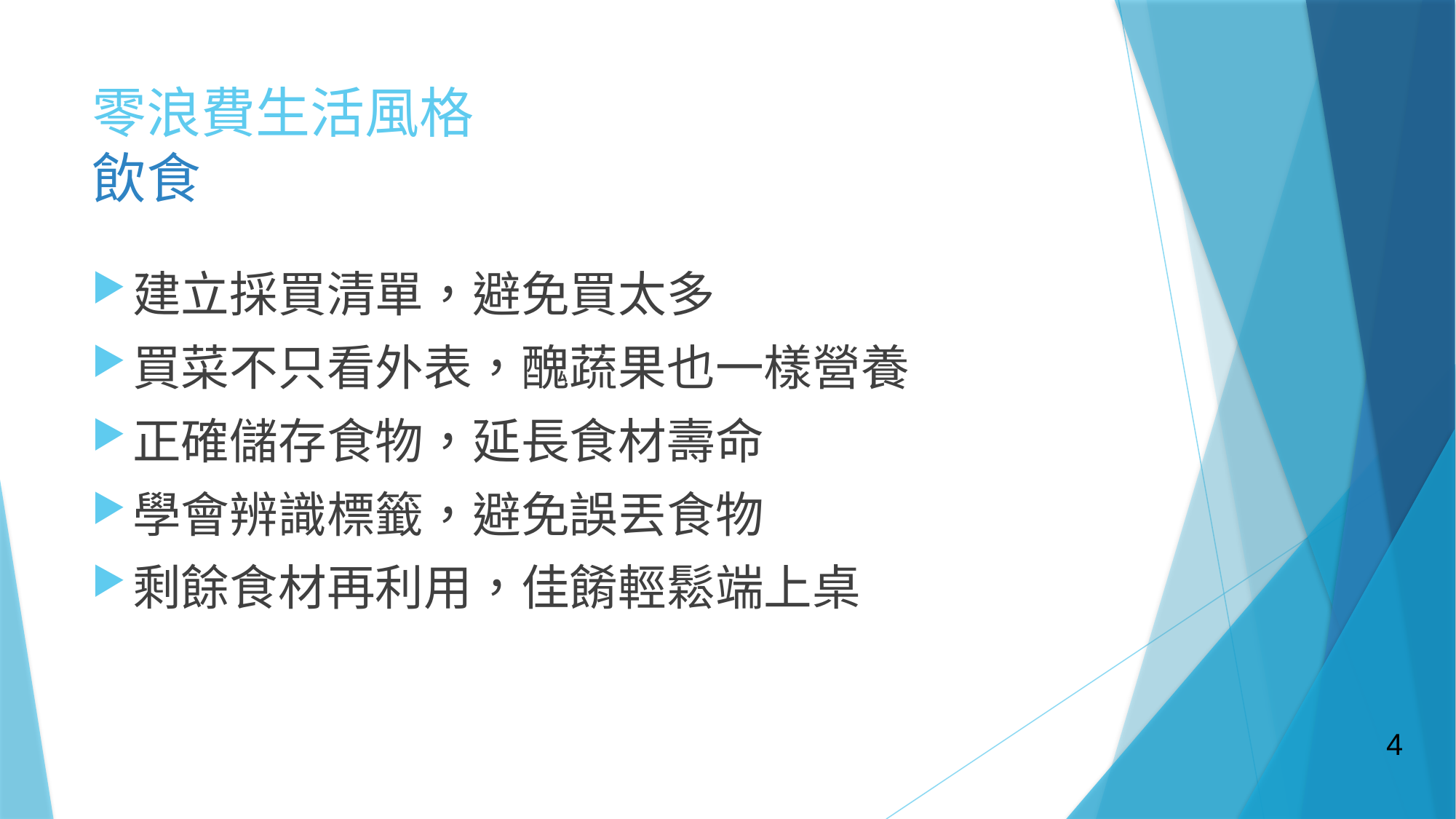

# 零浪費生活風格 飲⾷
建⽴採買清單，避免買太多
買菜不只看外表，醜蔬果也⼀樣營養
正確儲存⾷物，延⻑⾷材壽命
學會辨識標籤，避免誤丟⾷物
剩餘⾷材再利⽤，佳餚輕鬆端上桌
4